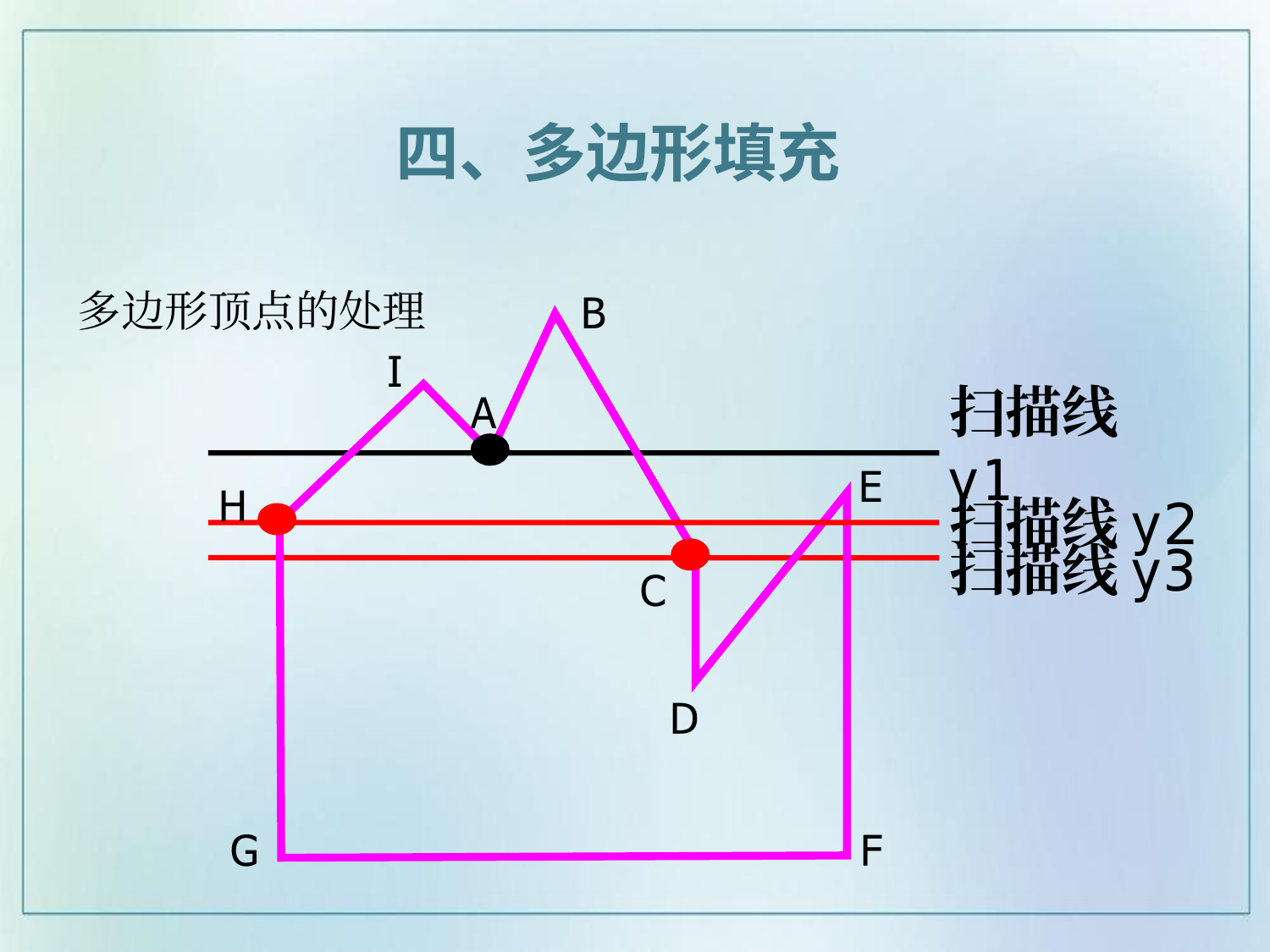

四、多边形填充
# 多边形顶点的处理
B

I
A
扫描线y1

E
H
扫描线y2

扫描线y3

C
D
G
F